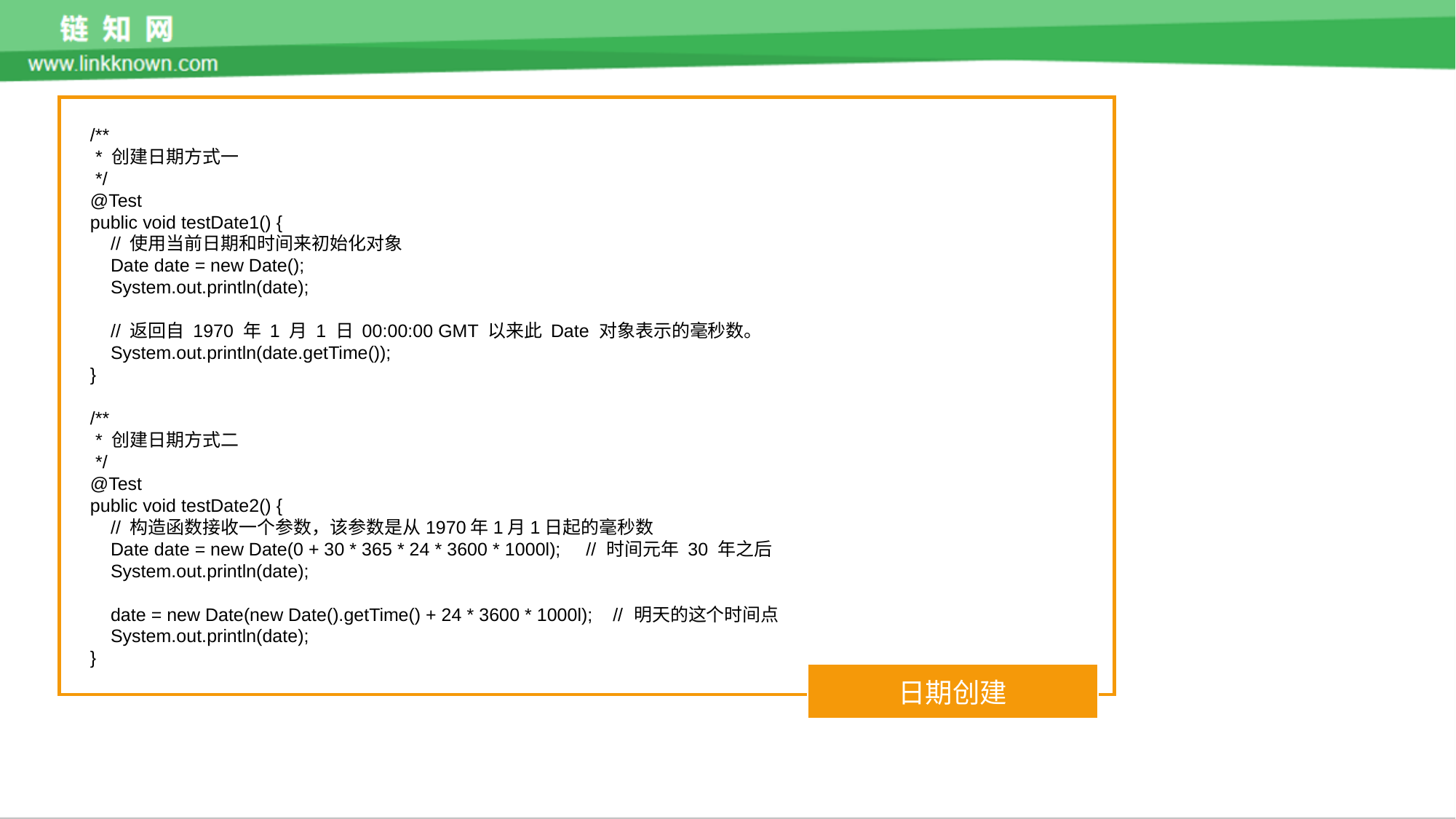

/**
     * 创建日期方式一
     */
    @Test
    public void testDate1() {
        // 使用当前日期和时间来初始化对象
        Date date = new Date();
        System.out.println(date);

        // 返回自 1970 年 1 月 1 日 00:00:00 GMT 以来此 Date 对象表示的毫秒数。
        System.out.println(date.getTime());
    }

    /**
     * 创建日期方式二
     */
    @Test
    public void testDate2() {
        // 构造函数接收一个参数，该参数是从1970年1月1日起的毫秒数
        Date date = new Date(0 + 30 * 365 * 24 * 3600 * 1000l);     // 时间元年 30 年之后
        System.out.println(date);

        date = new Date(new Date().getTime() + 24 * 3600 * 1000l);    // 明天的这个时间点
        System.out.println(date);
    }
日期创建